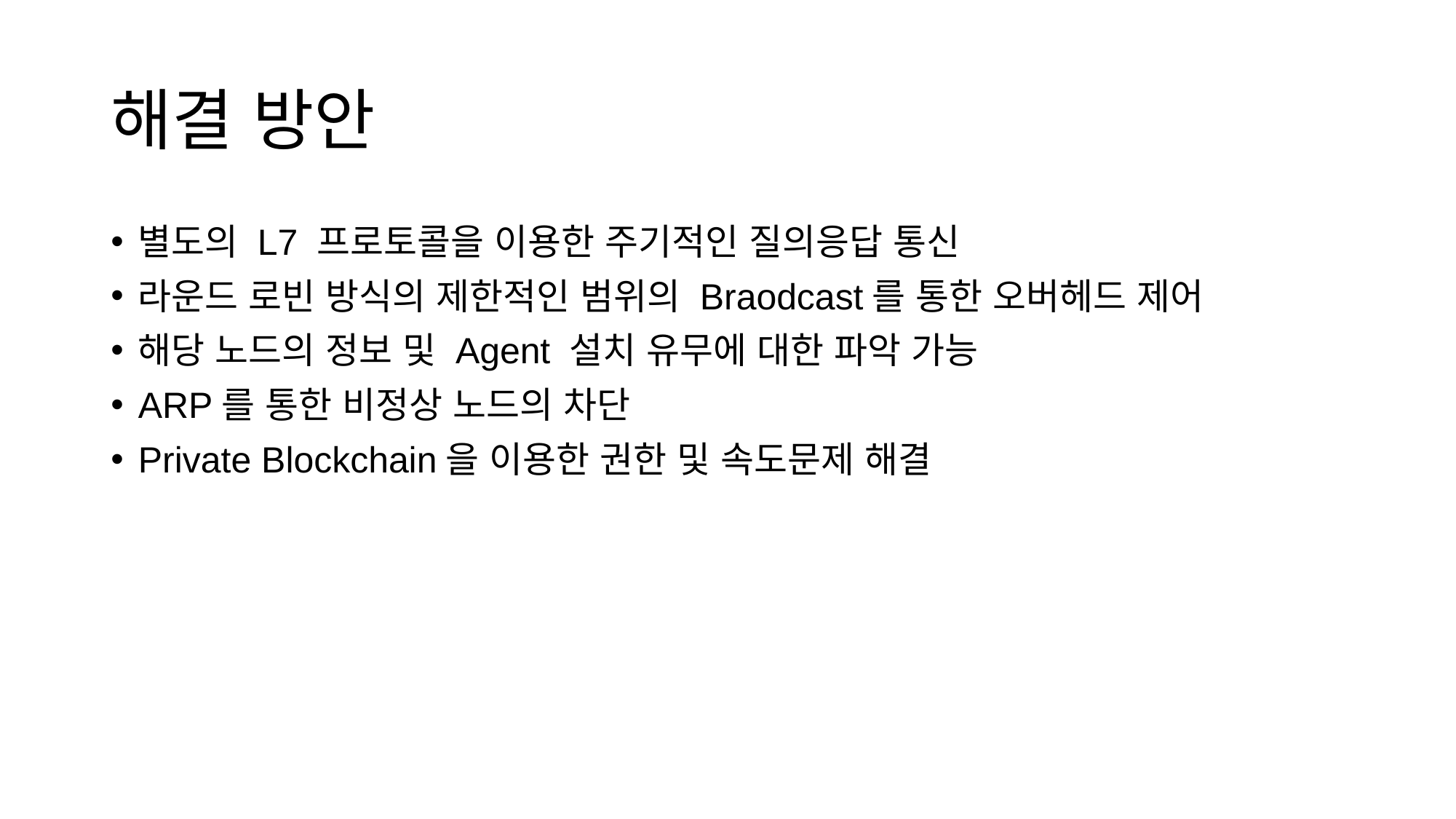

# 해결 방안
별도의 L7 프로토콜을 이용한 주기적인 질의응답 통신
라운드 로빈 방식의 제한적인 범위의 Braodcast를 통한 오버헤드 제어
해당 노드의 정보 및 Agent 설치 유무에 대한 파악 가능
ARP를 통한 비정상 노드의 차단
Private Blockchain을 이용한 권한 및 속도문제 해결